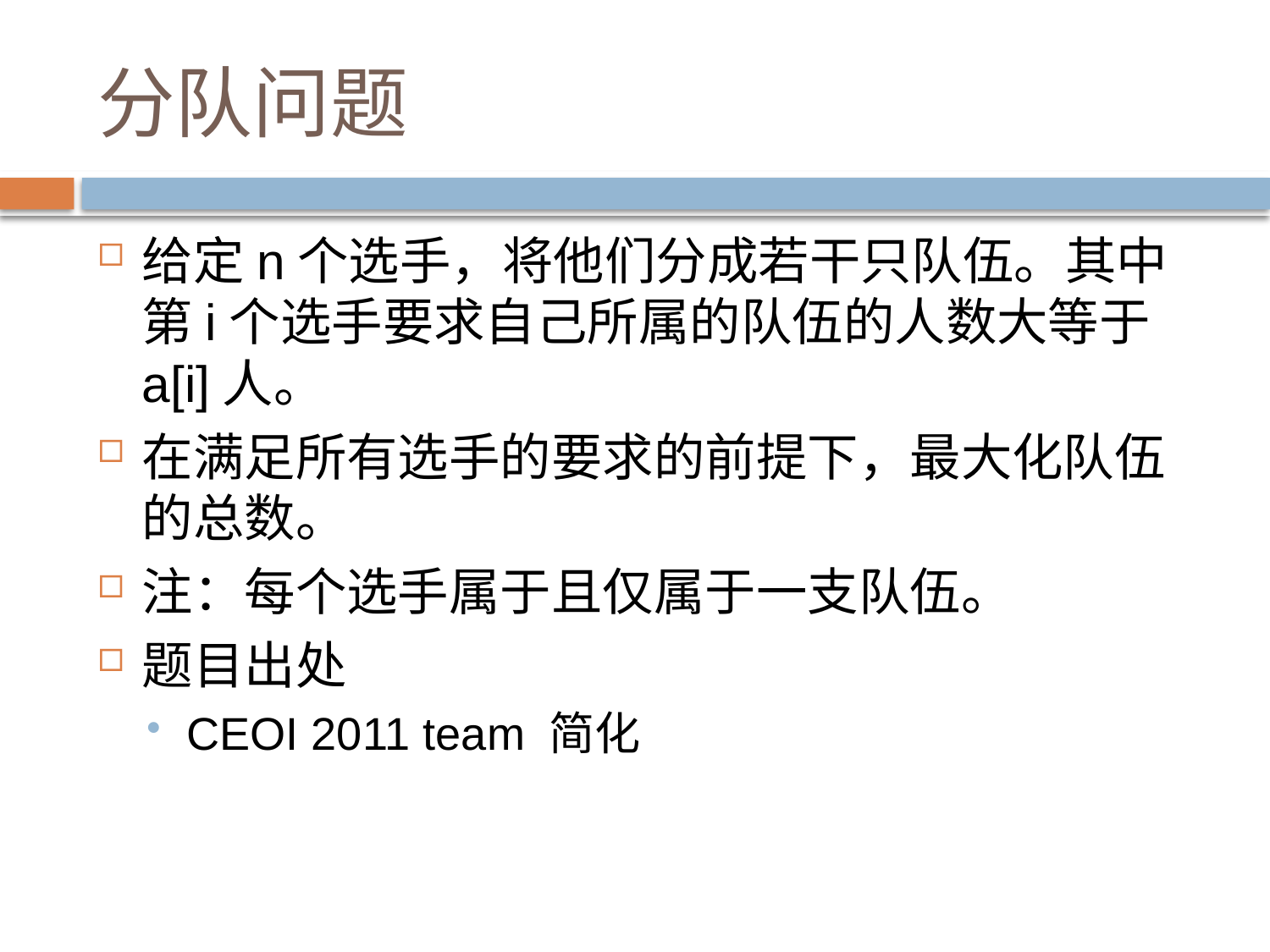

# 分队问题
给定n个选手，将他们分成若干只队伍。其中第i个选手要求自己所属的队伍的人数大等于a[i]人。
在满足所有选手的要求的前提下，最大化队伍的总数。
注：每个选手属于且仅属于一支队伍。
题目出处
CEOI 2011 team 简化